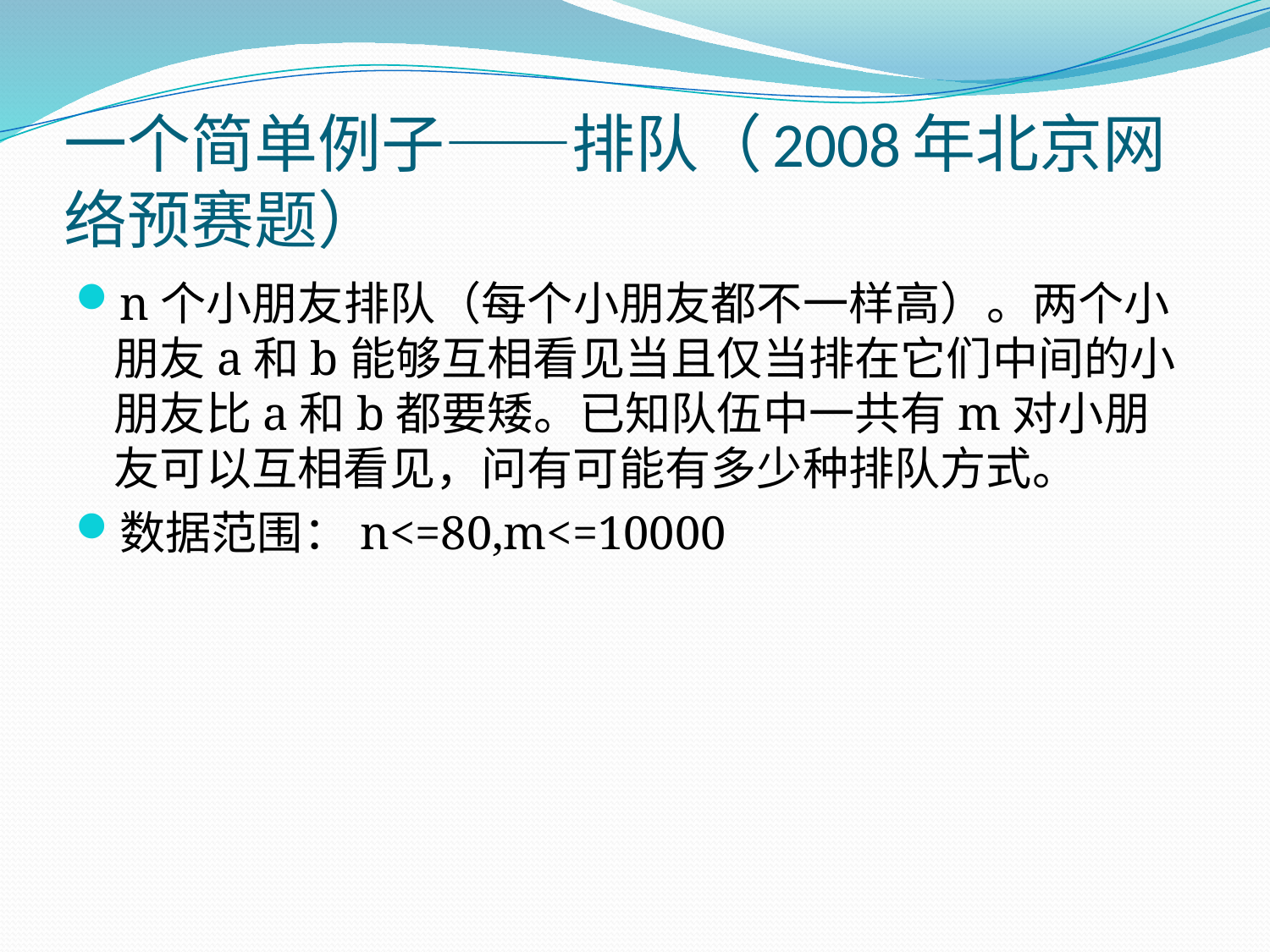

# 一个简单例子——排队（2008年北京网络预赛题）
n个小朋友排队（每个小朋友都不一样高）。两个小朋友a和b能够互相看见当且仅当排在它们中间的小朋友比a和b都要矮。已知队伍中一共有m对小朋友可以互相看见，问有可能有多少种排队方式。
数据范围：n<=80,m<=10000